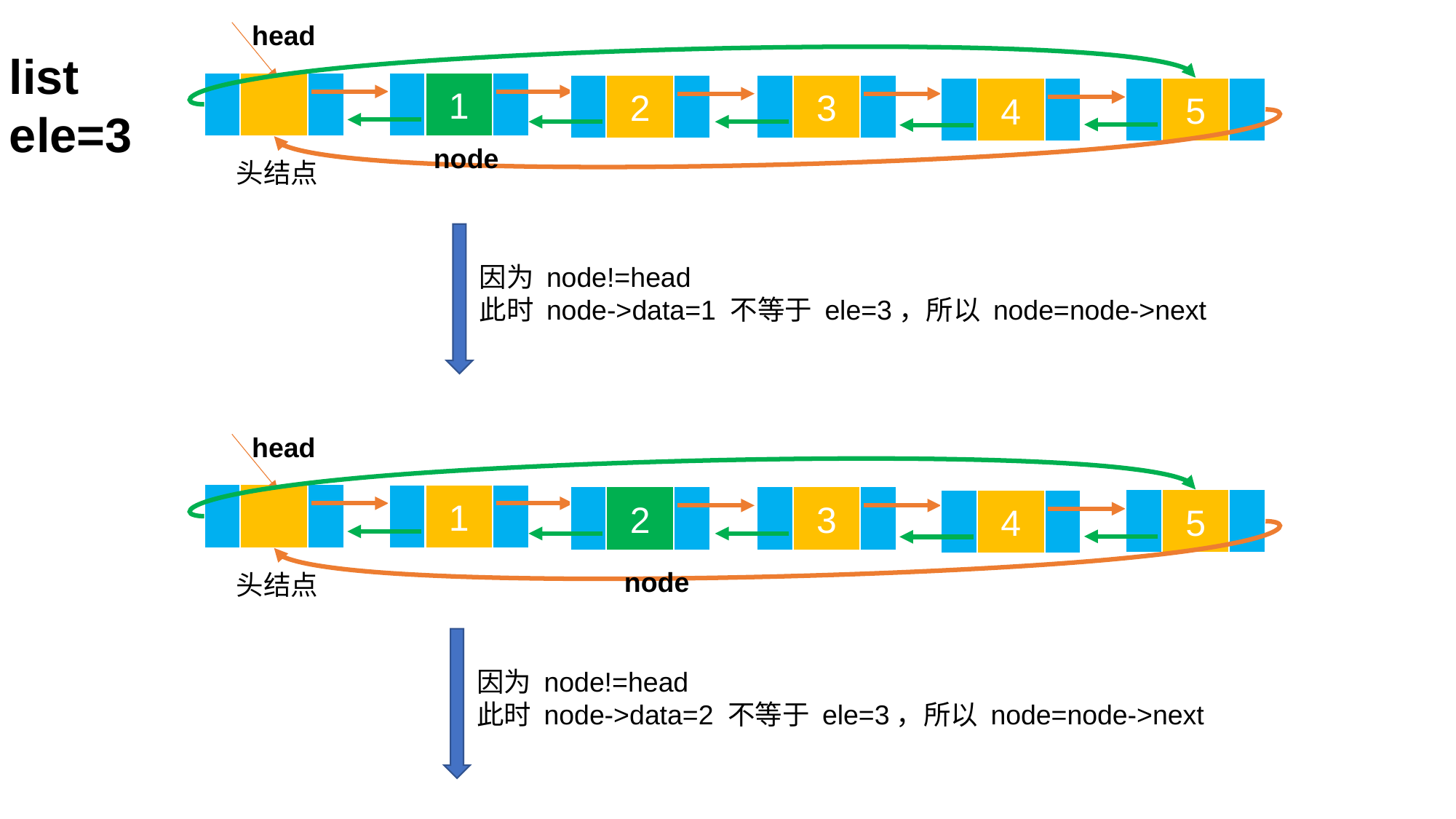

head
list
ele=3

1

2

3

5

4

node
头结点

因为 node!=head
此时 node->data=1 不等于 ele=3，所以 node=node->next
head

1

2

3

5

4

node
头结点

因为 node!=head
此时 node->data=2 不等于 ele=3，所以 node=node->next
head

1

2

3

5

4

头结点
node

因为 node!=head
此时 node->data=3 等于 ele=3，所以 return node

3

node